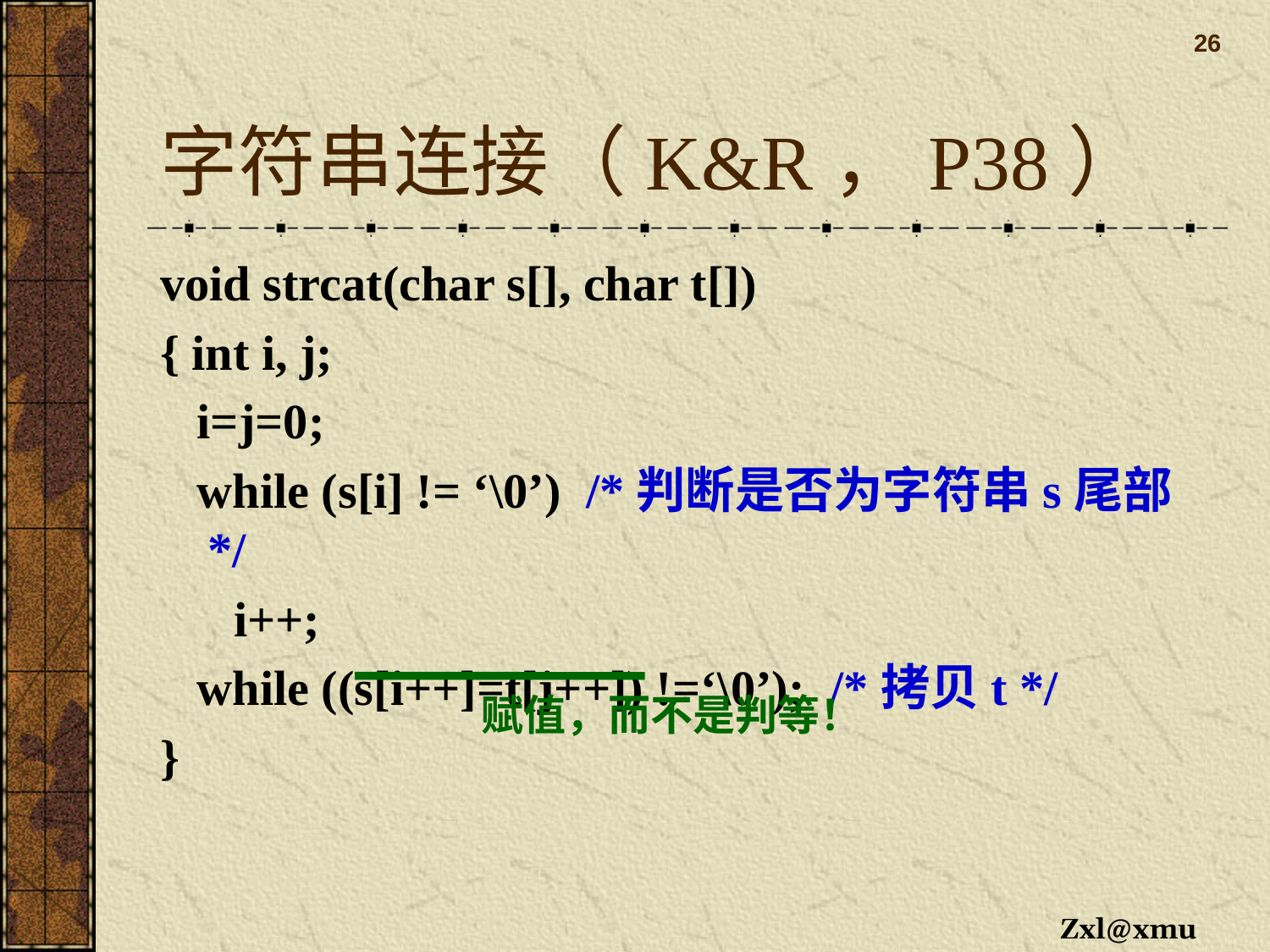

26
# 字符串连接（K&R，P38）
void strcat(char s[], char t[])
{ int i, j;
   i=j=0;
   while (s[i] != ‘\0’)  /*判断是否为字符串s尾部*/
      i++;
   while ((s[i++]=t[j++]) !=‘\0’);  /*拷贝t */
}

赋值，而不是判等！